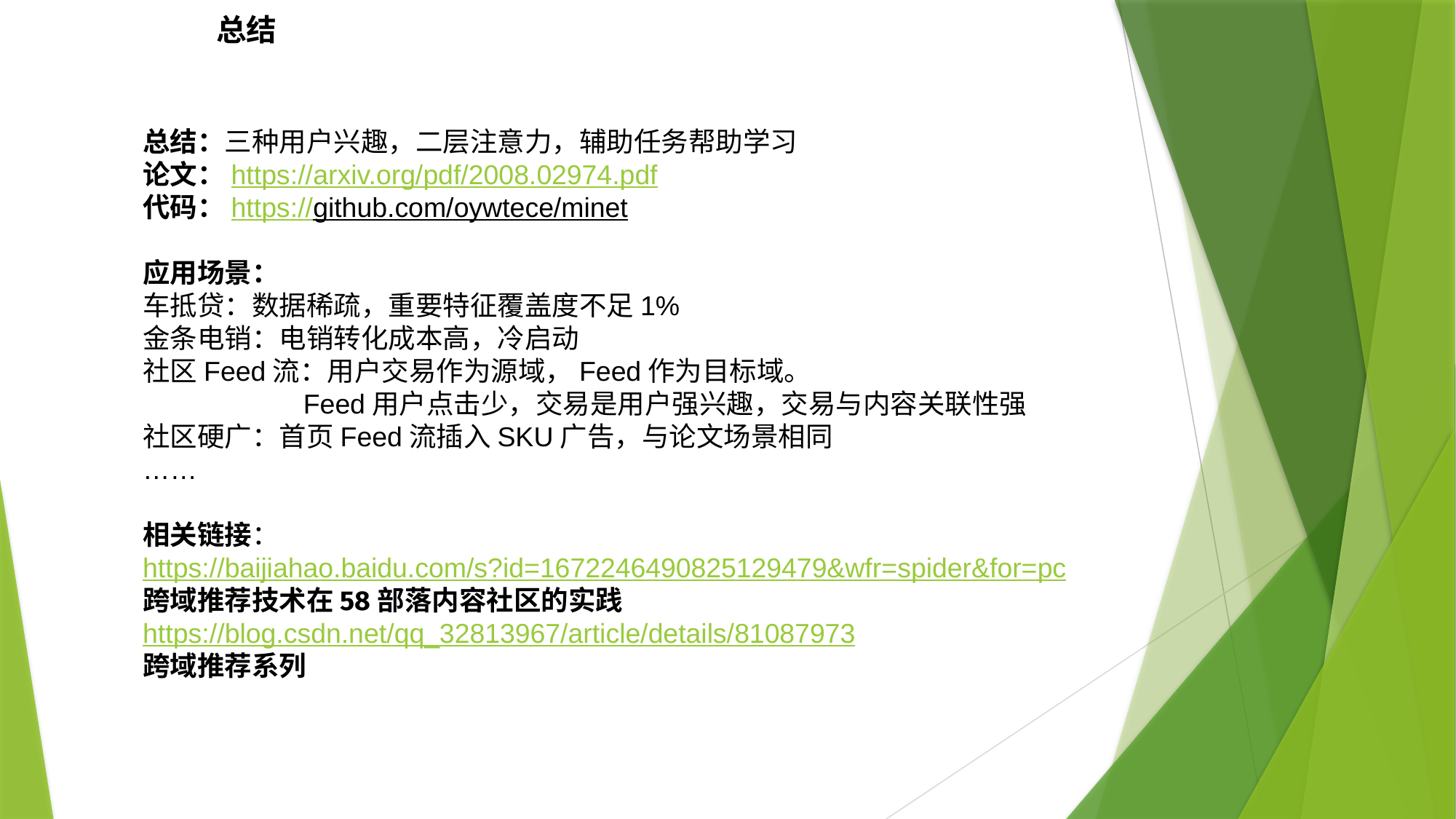

总结
总结：三种用户兴趣，二层注意力，辅助任务帮助学习
论文：https://arxiv.org/pdf/2008.02974.pdf
代码：https://github.com/oywtece/minet

应用场景：
车抵贷：数据稀疏，重要特征覆盖度不足1%
金条电销：电销转化成本高，冷启动
社区Feed流：用户交易作为源域，Feed作为目标域。
                     Feed用户点击少，交易是用户强兴趣，交易与内容关联性强
社区硬广：首页Feed流插入SKU广告，与论文场景相同
……

相关链接：
https://baijiahao.baidu.com/s?id=1672246490825129479&wfr=spider&for=pc
跨域推荐技术在58部落内容社区的实践
https://blog.csdn.net/qq_32813967/article/details/81087973
跨域推荐系列